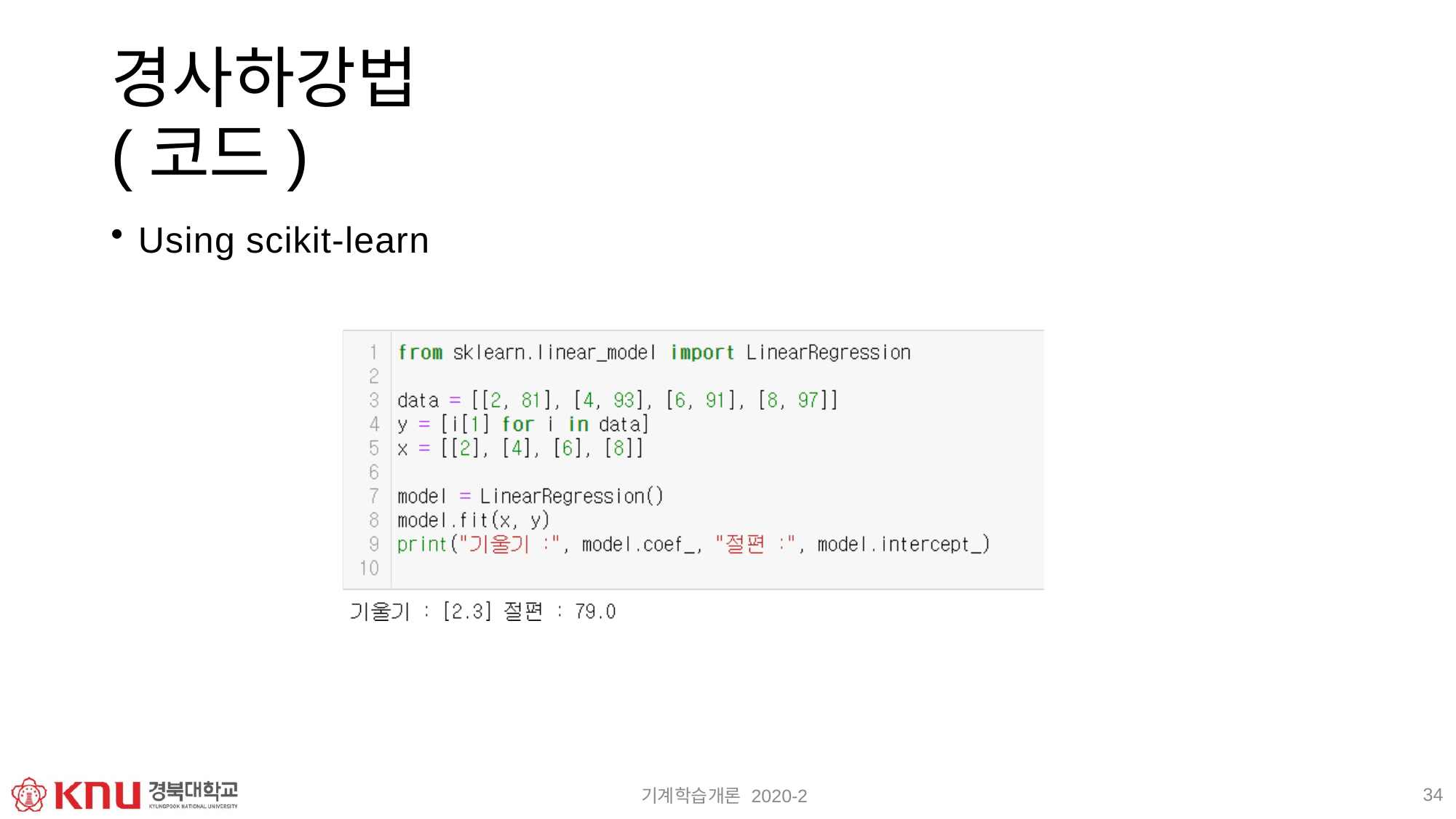

# 경사하강법
(코드)
Using scikit-learn

34
기계학습개론 2020-2